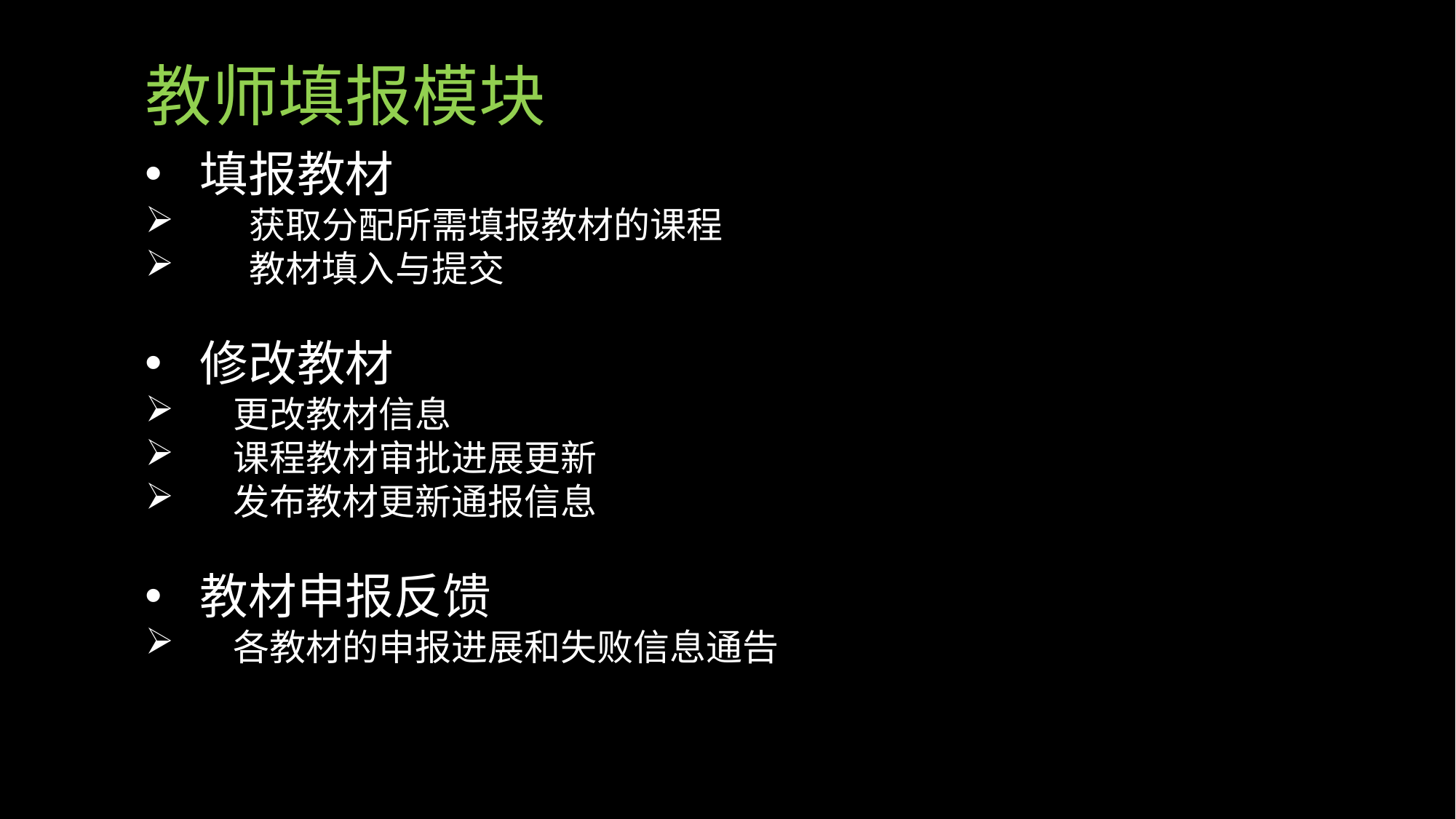

教师填报模块
填报教材
     获取分配所需填报教材的课程
     教材填入与提交

修改教材
   更改教材信息
   课程教材审批进展更新
   发布教材更新通报信息

教材申报反馈
   各教材的申报进展和失败信息通告